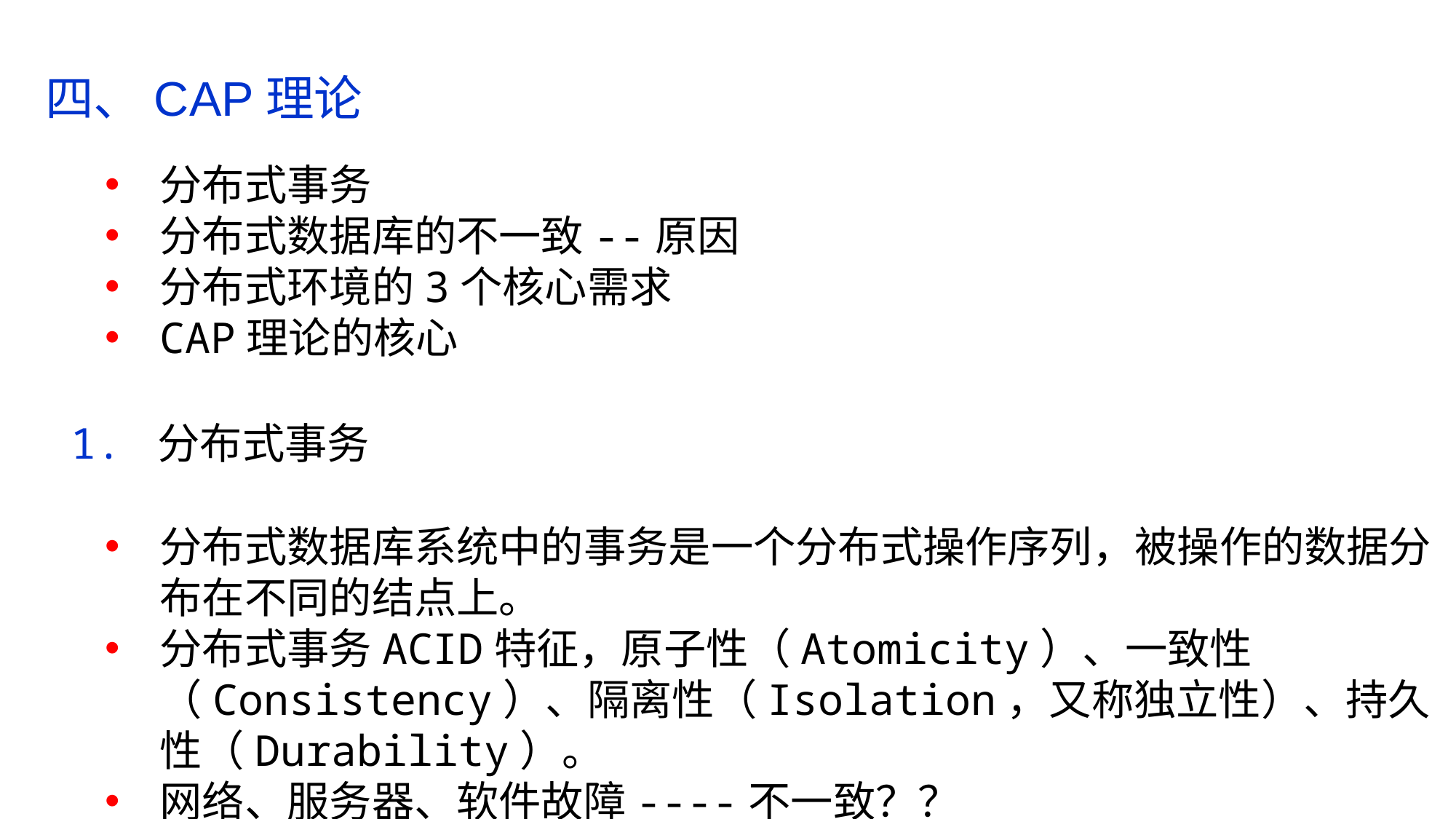

四、CAP理论
分布式事务
分布式数据库的不一致--原因
分布式环境的3个核心需求
CAP理论的核心
1. 分布式事务
分布式数据库系统中的事务是一个分布式操作序列，被操作的数据分布在不同的结点上。
分布式事务ACID特征，原子性（Atomicity）、一致性（Consistency）、隔离性（Isolation，又称独立性）、持久性（Durability）。
网络、服务器、软件故障----不一致？？